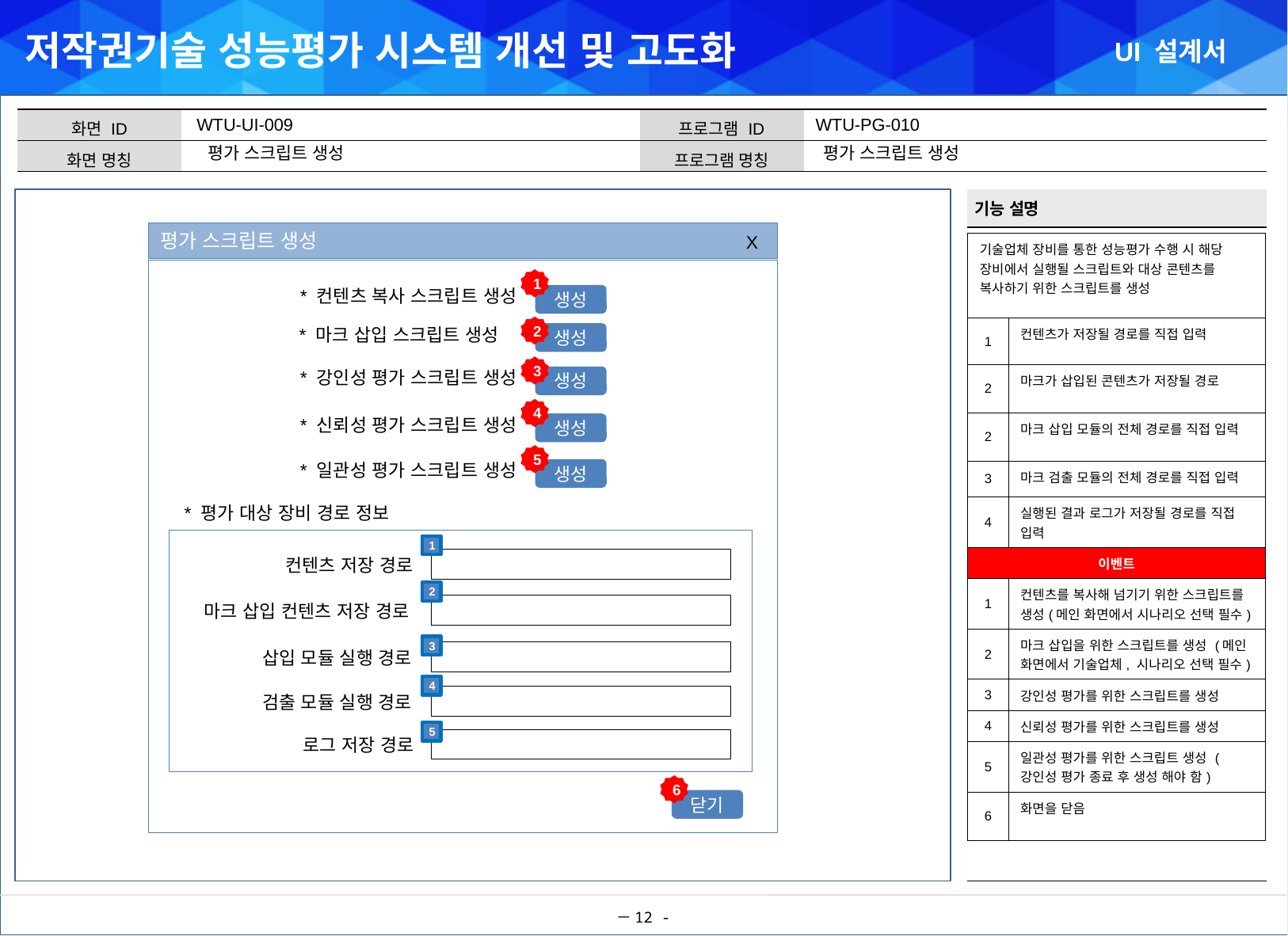

WTU-UI-009
WTU-PG-010
평가 스크립트 생성
평가 스크립트 생성
평가 스크립트 생성
X
| 기술업체 장비를 통한 성능평가 수행 시 해당 장비에서 실행될 스크립트와 대상 콘텐츠를 복사하기 위한 스크립트를 생성 |  |
| --- | --- |
| 1 | 컨텐츠가 저장될 경로를 직접 입력 |
| 2 | 마크가 삽입된 콘텐츠가 저장될 경로 |
| 2 | 마크 삽입 모듈의 전체 경로를 직접 입력 |
| 3 | 마크 검출 모듈의 전체 경로를 직접 입력 |
| 4 | 실행된 결과 로그가 저장될 경로를 직접 입력 |
| 이벤트 |  |
| 1 | 컨텐츠를 복사해 넘기기 위한 스크립트를 생성(메인 화면에서 시나리오 선택 필수) |
| 2 | 마크 삽입을 위한 스크립트를 생성 (메인 화면에서 기술업체, 시나리오 선택 필수) |
| 3 | 강인성 평가를 위한 스크립트를 생성 |
| 4 | 신뢰성 평가를 위한 스크립트를 생성 |
| 5 | 일관성 평가를 위한 스크립트 생성 (강인성 평가 종료 후 생성 해야 함) |
| 6 | 화면을 닫음 |

1
* 컨텐츠 복사 스크립트 생성
생성
2
* 마크 삽입 스크립트 생성
생성
3
* 강인성 평가 스크립트 생성
생성
4
* 신뢰성 평가 스크립트 생성
생성
5
* 일관성 평가 스크립트 생성
생성
* 평가 대상 장비 경로 정보

1
컨텐츠 저장 경로

2
마크 삽입 컨텐츠 저장 경로

3
삽입 모듈 실행 경로

4
검출 모듈 실행 경로

5
로그 저장 경로

6
닫기